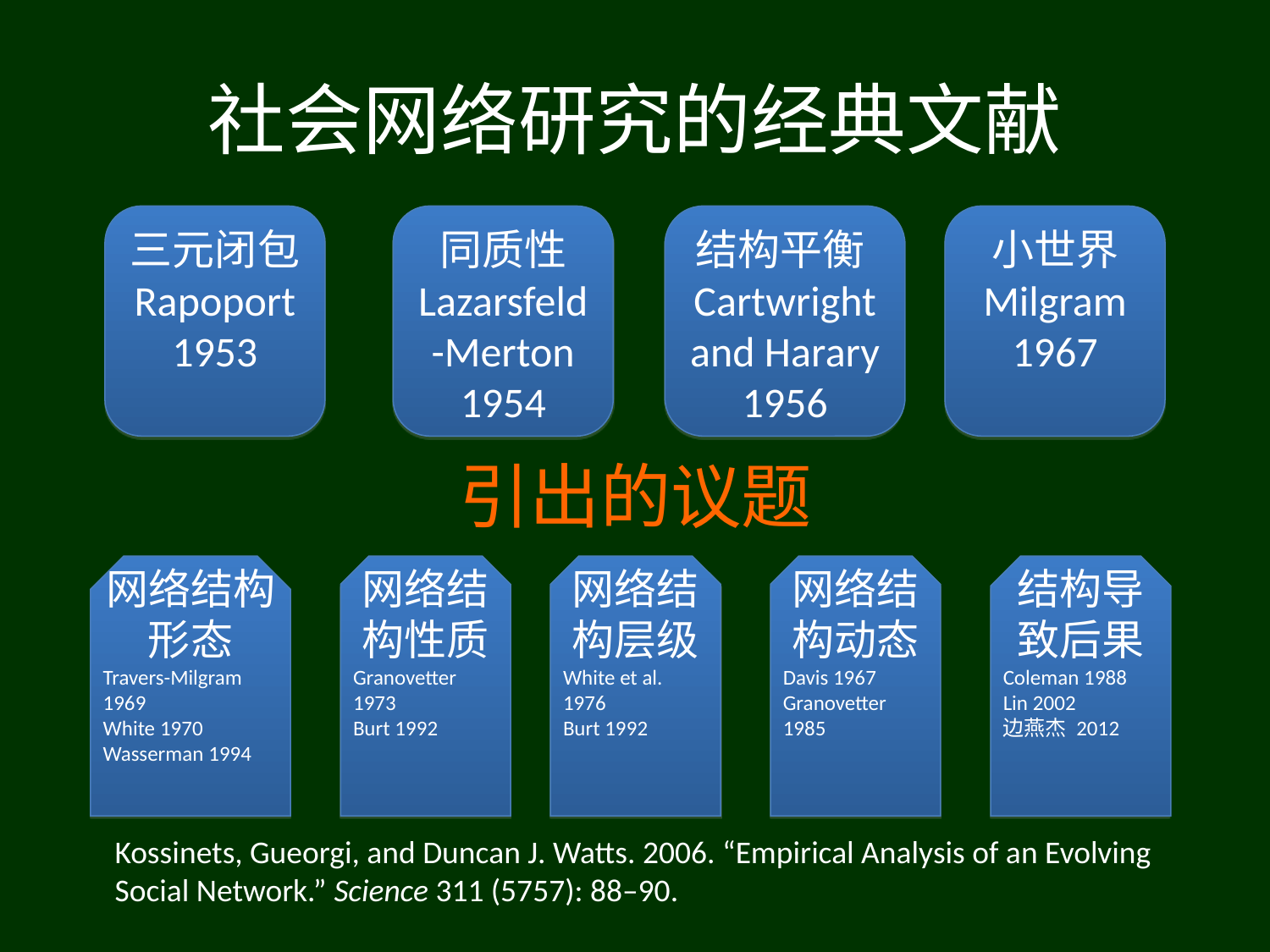

# 社会网络研究的经典文献
三元闭包
Rapoport 1953
同质性
Lazarsfeld-Merton 1954
结构平衡Cartwright and Harary 1956
小世界 Milgram 1967
引出的议题
网络结构形态
Travers-Milgram 1969
White 1970
Wasserman 1994
网络结构性质
Granovetter 1973
Burt 1992
网络结构层级
White et al. 1976
Burt 1992
网络结构动态
Davis 1967
Granovetter 1985
结构导致后果
Coleman 1988
Lin 2002
边燕杰 2012
Kossinets, Gueorgi, and Duncan J. Watts. 2006. “Empirical Analysis of an Evolving
Social Network.” Science 311 (5757): 88–90.